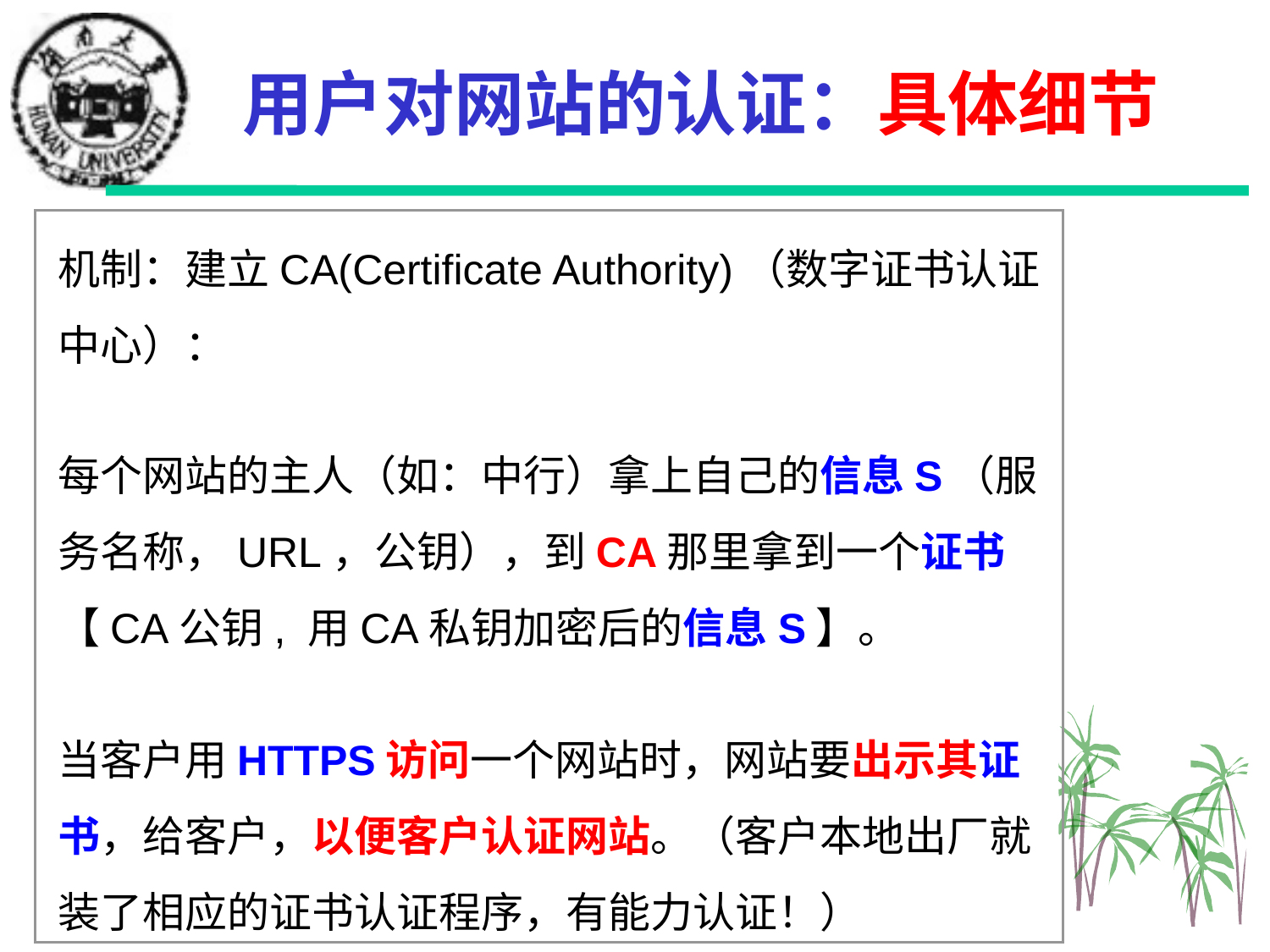

用户对网站的认证：具体细节
机制：建立CA(Certificate Authority)（数字证书认证中心）：
每个网站的主人（如：中行）拿上自己的信息S（服务名称，URL，公钥），到CA那里拿到一个证书【CA公钥, 用CA私钥加密后的信息S】。

当客户用HTTPS访问一个网站时，网站要出示其证书，给客户，以便客户认证网站。（客户本地出厂就装了相应的证书认证程序，有能力认证！）